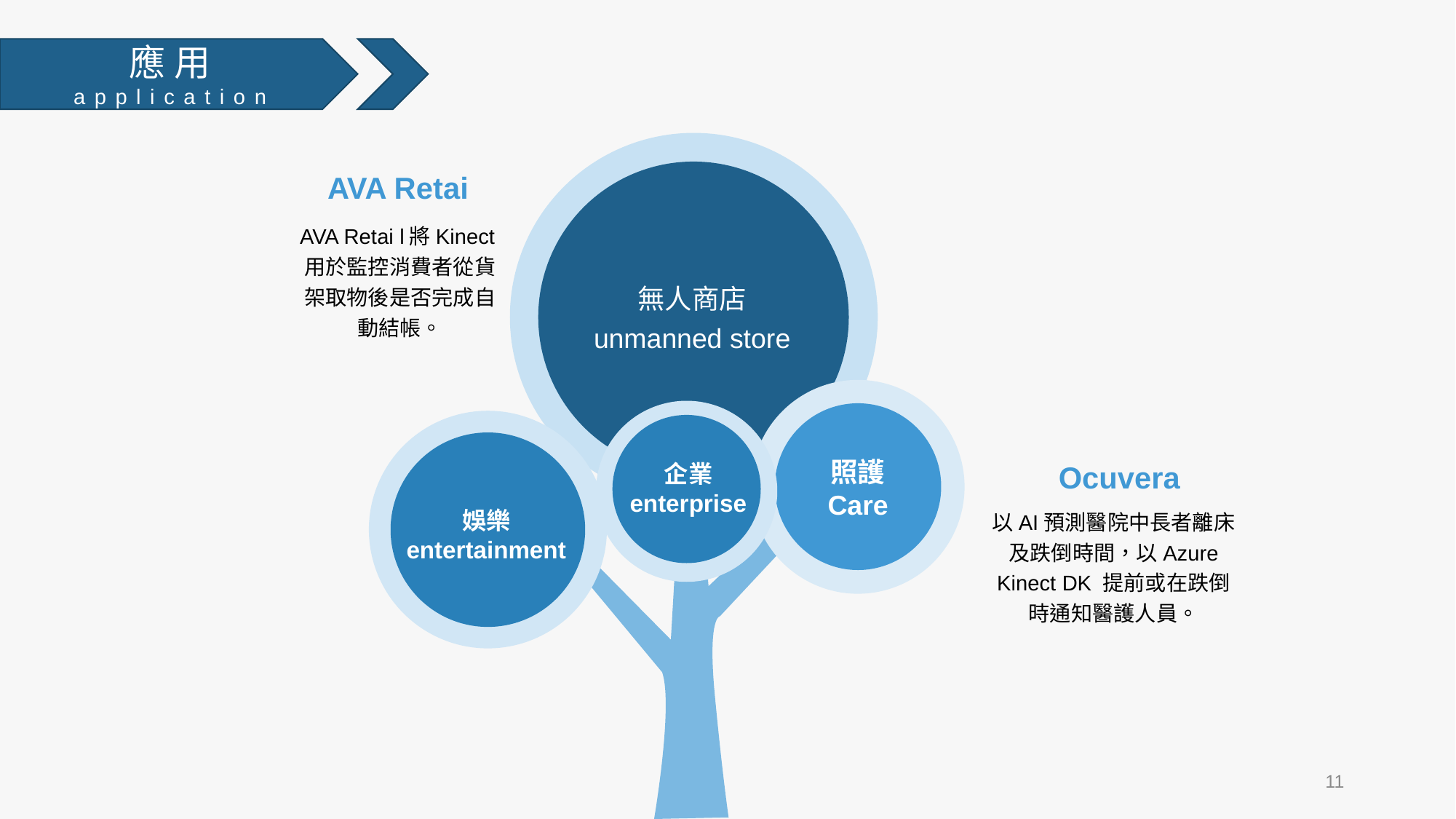

應用
application

AVA Retai
AVA Retai l將Kinect用於監控消費者從貨架取物後是否完成自動結帳。
無人商店
unmanned store

照護
Care

以AI預測醫院中長者離床及跌倒時間，以Azure Kinect DK 提前或在跌倒時通知醫護人員。

娛樂
entertainment

企業
enterprise
Ocuvera
11